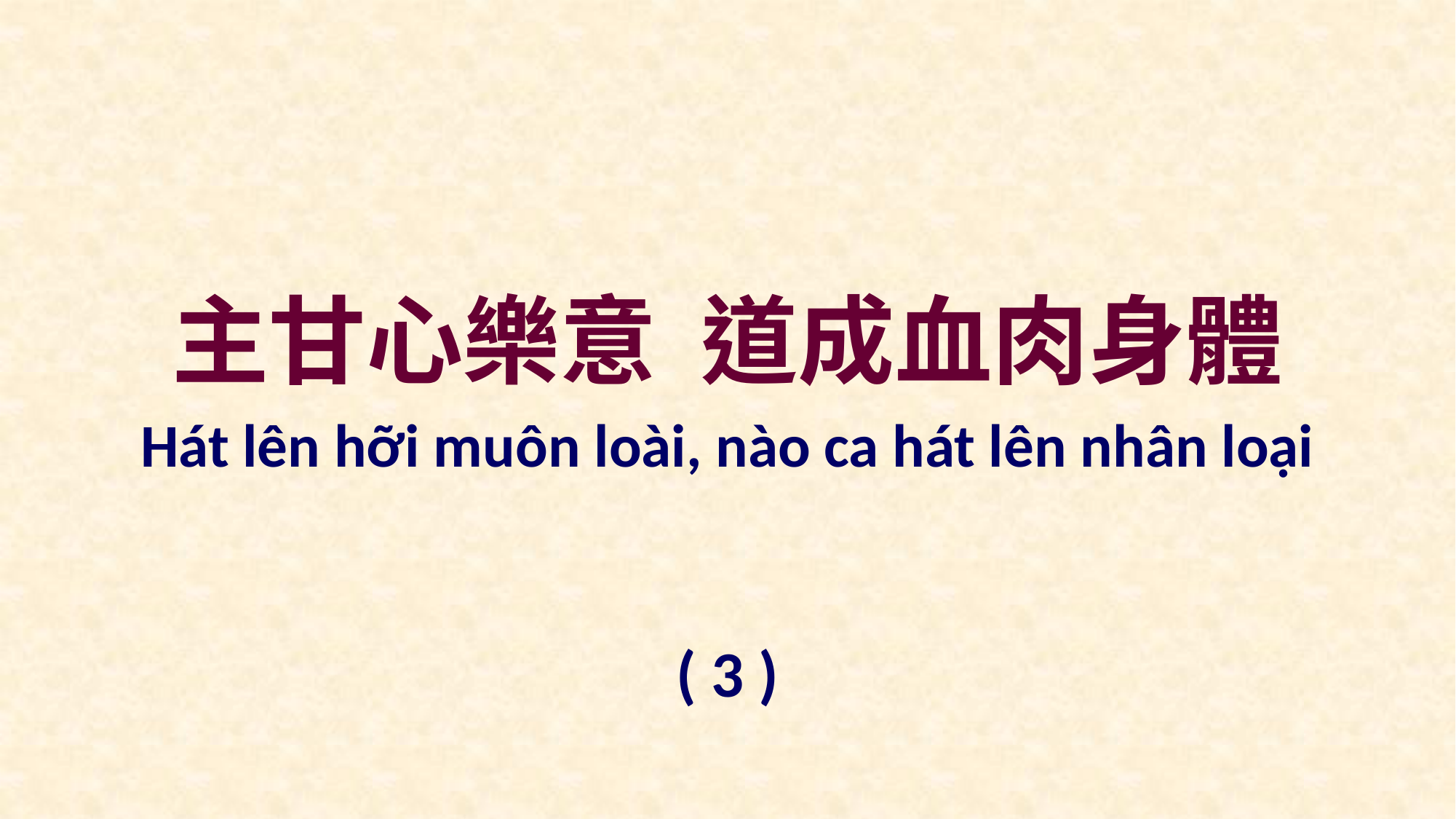

主甘心樂意  道成血肉身體
Hát lên hỡi muôn loài, nào ca hát lên nhân loại
( 3 )